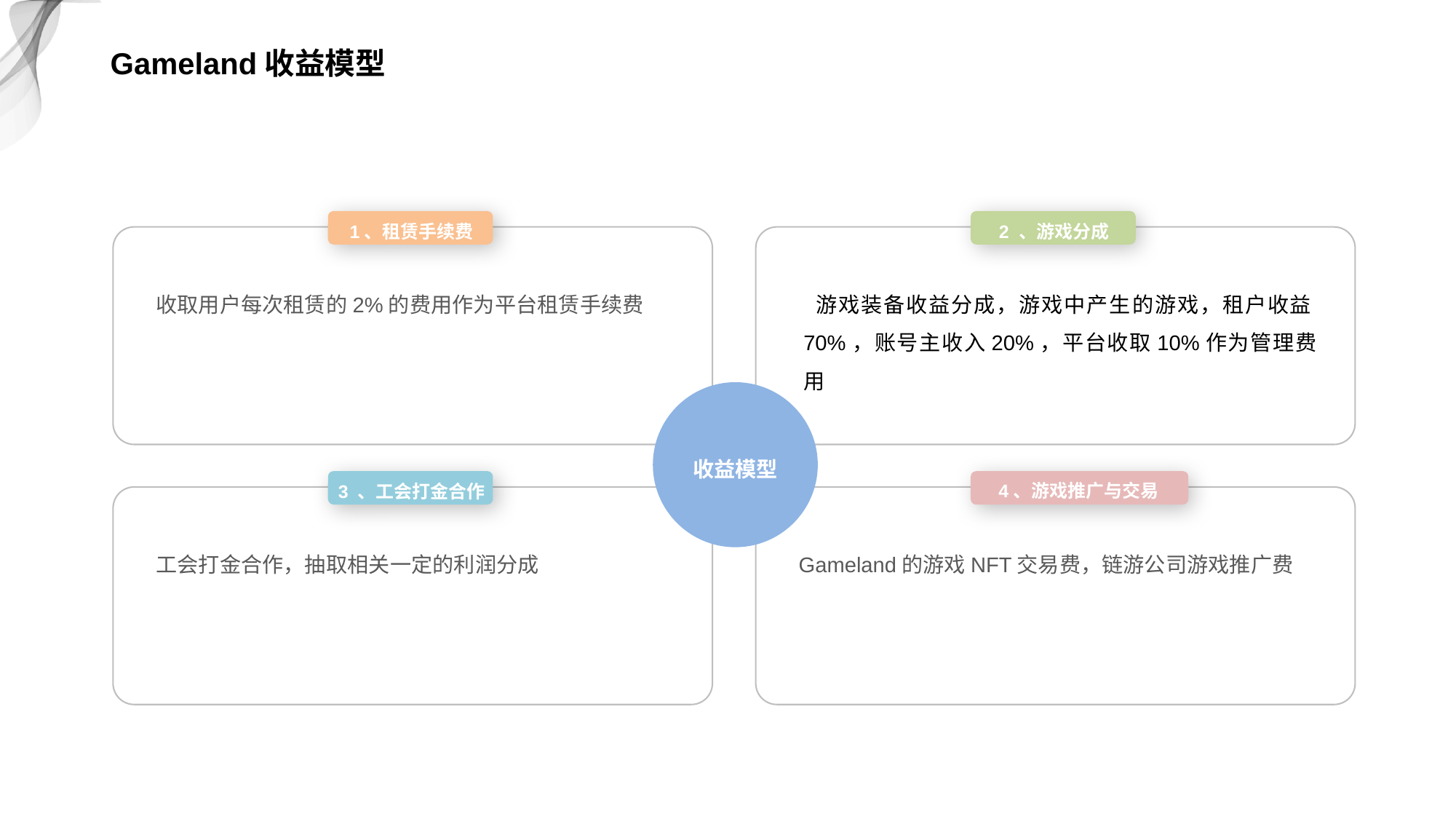

Gameland收益模型
1、租赁手续费

收取用户每次租赁的2%的费用作为平台租赁手续费
2 、游戏分成

 游戏装备收益分成，游戏中产生的游戏，租户收益70%，账号主收入20%，平台收取10%作为管理费用
收益模型
3 、工会打金合作

工会打金合作，抽取相关一定的利润分成
4、游戏推广与交易

Gameland的游戏NFT交易费，链游公司游戏推广费